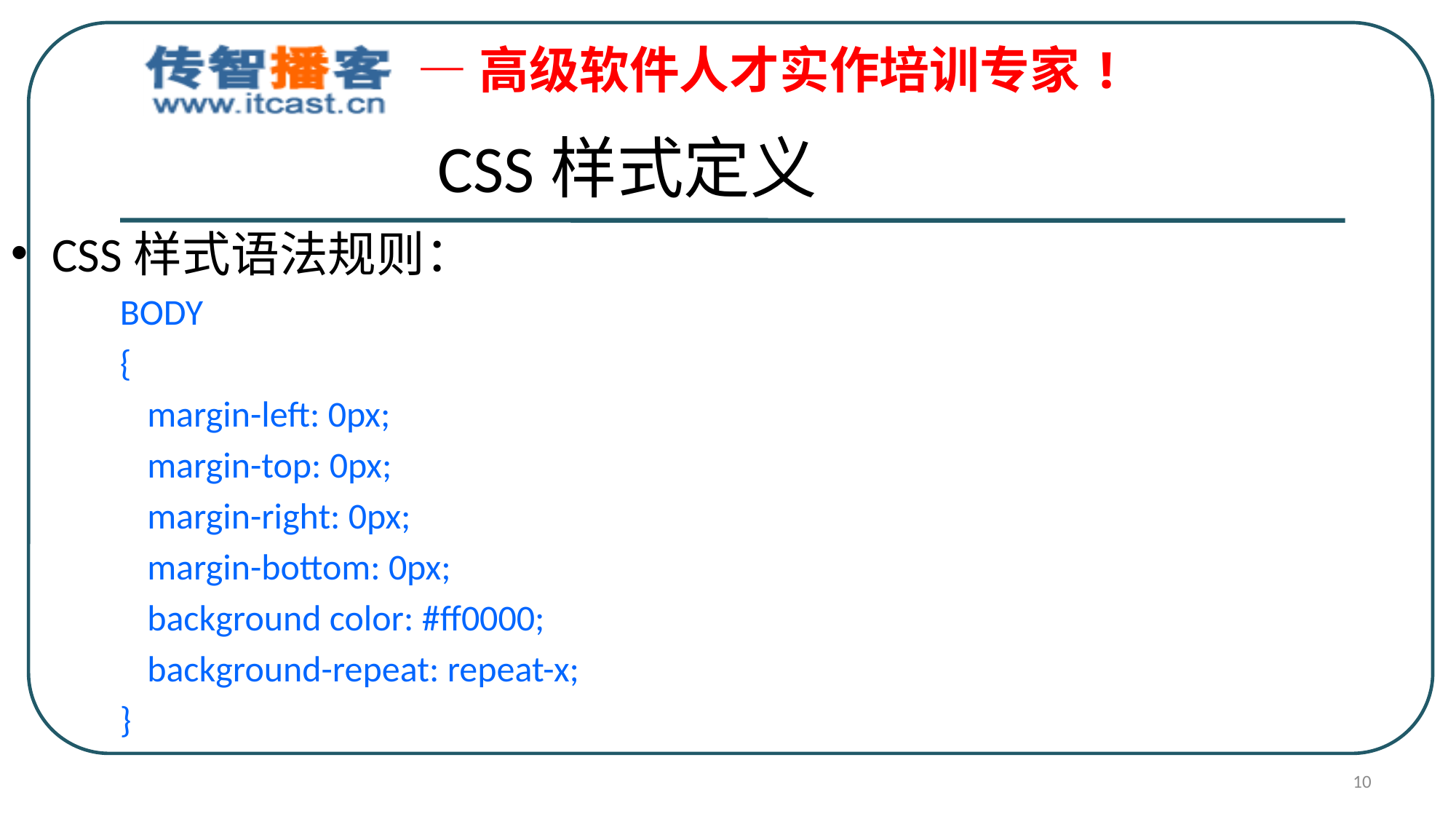

CSS样式定义
CSS样式语法规则：
BODY
{
	margin-left: 0px;
	margin-top: 0px;
	margin-right: 0px;
	margin-bottom: 0px;
	background color: #ff0000;
	background-repeat: repeat-x;
}
10